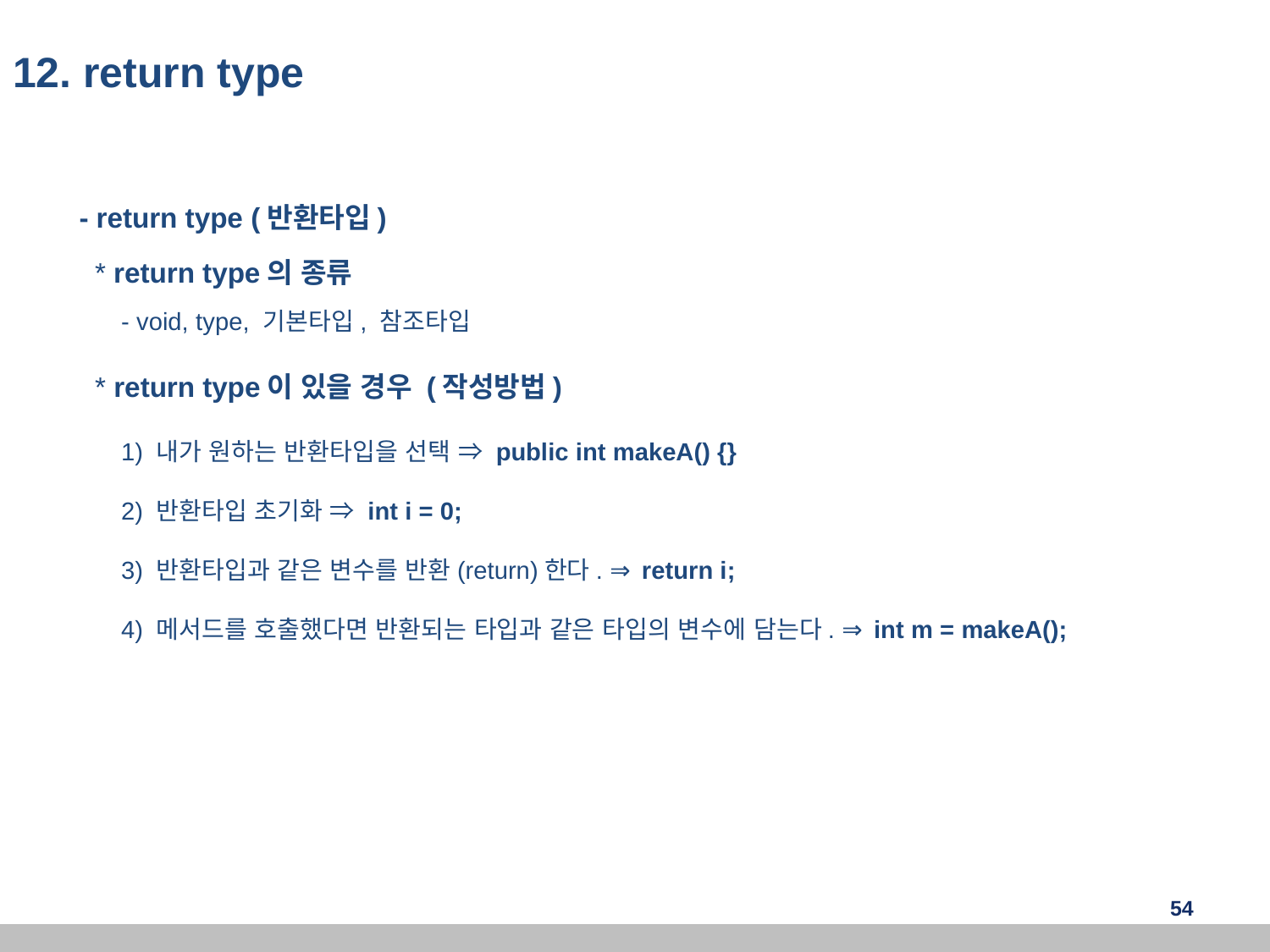

12. return type
- return type (반환타입)

  * return type의 종류

      - void, type, 기본타입, 참조타입

  * return type이 있을 경우 (작성방법)

      1) 내가 원하는 반환타입을 선택 ⇒ public int makeA() {}

      2) 반환타입 초기화 ⇒ int i = 0;

      3) 반환타입과 같은 변수를 반환(return)한다. ⇒ return i;

      4) 메서드를 호출했다면 반환되는 타입과 같은 타입의 변수에 담는다. ⇒ int m = makeA();

54